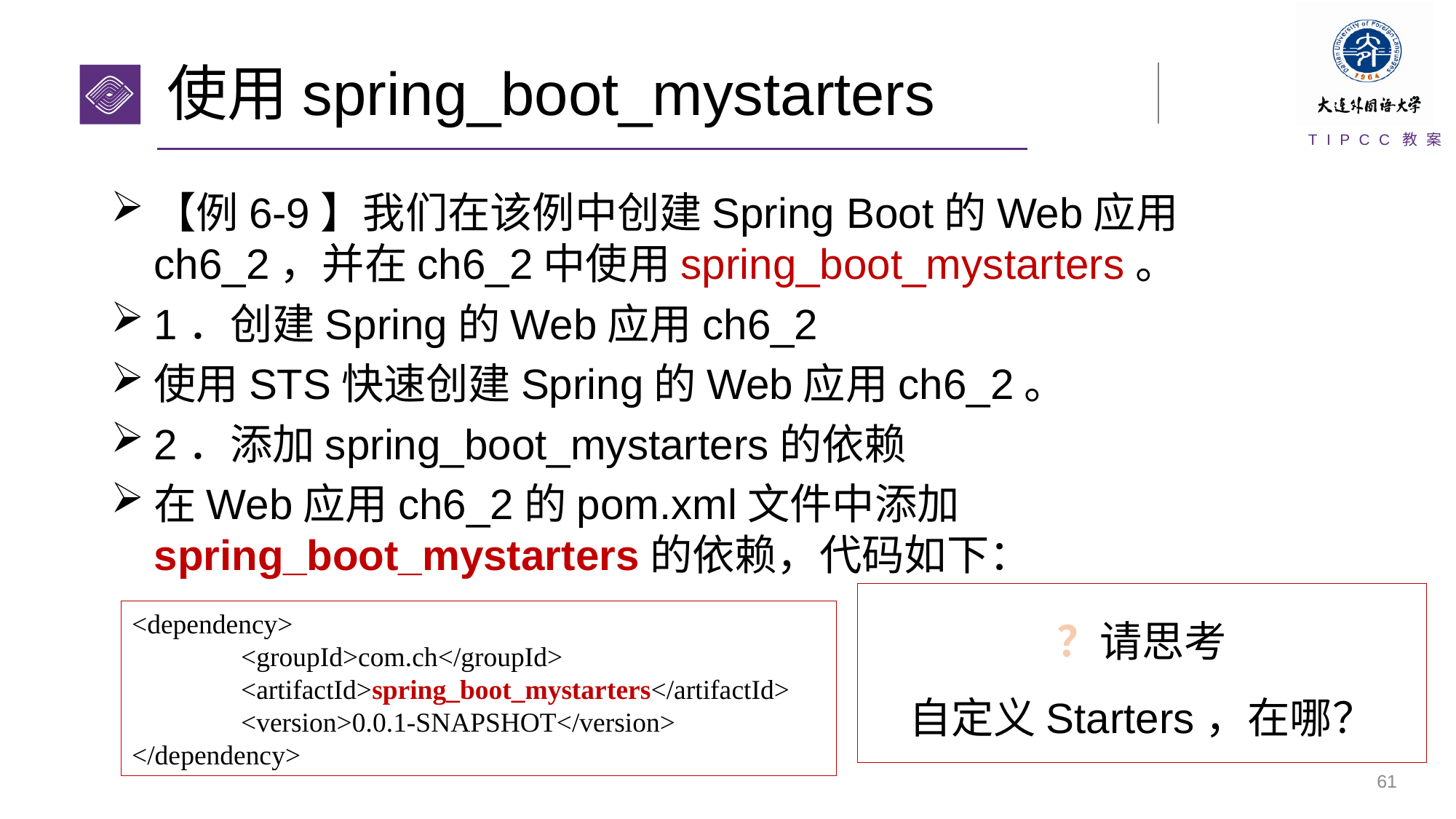

# 使用spring_boot_mystarters
【例6-9】我们在该例中创建Spring Boot的Web应用ch6_2，并在ch6_2中使用spring_boot_mystarters。
1．创建Spring的Web应用ch6_2
使用STS快速创建Spring的Web应用ch6_2。
2．添加spring_boot_mystarters的依赖
在Web应用ch6_2的pom.xml文件中添加spring_boot_mystarters的依赖，代码如下：

？请思考
自定义Starters，在哪？
<dependency>
	<groupId>com.ch</groupId>
	<artifactId>spring_boot_mystarters</artifactId>
	<version>0.0.1-SNAPSHOT</version>
</dependency>
61